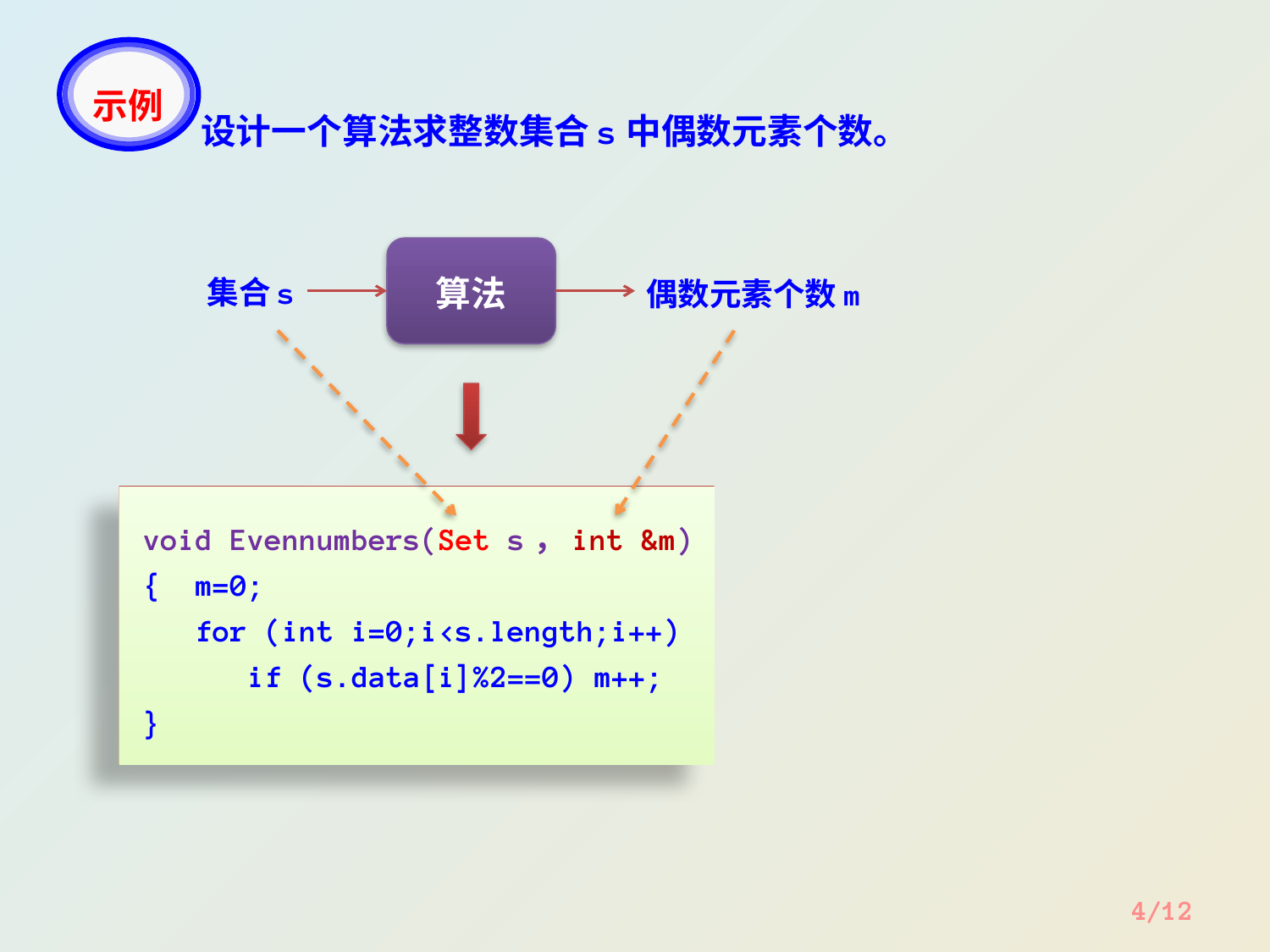

示例
设计一个算法求整数集合s中偶数元素个数。
算法
集合s
偶数元素个数m

void Evennumbers(Set s，int &m)
{  m=0;
   for (int i=0;i<s.length;i++)
      if (s.data[i]%2==0) m++;
}
4/12